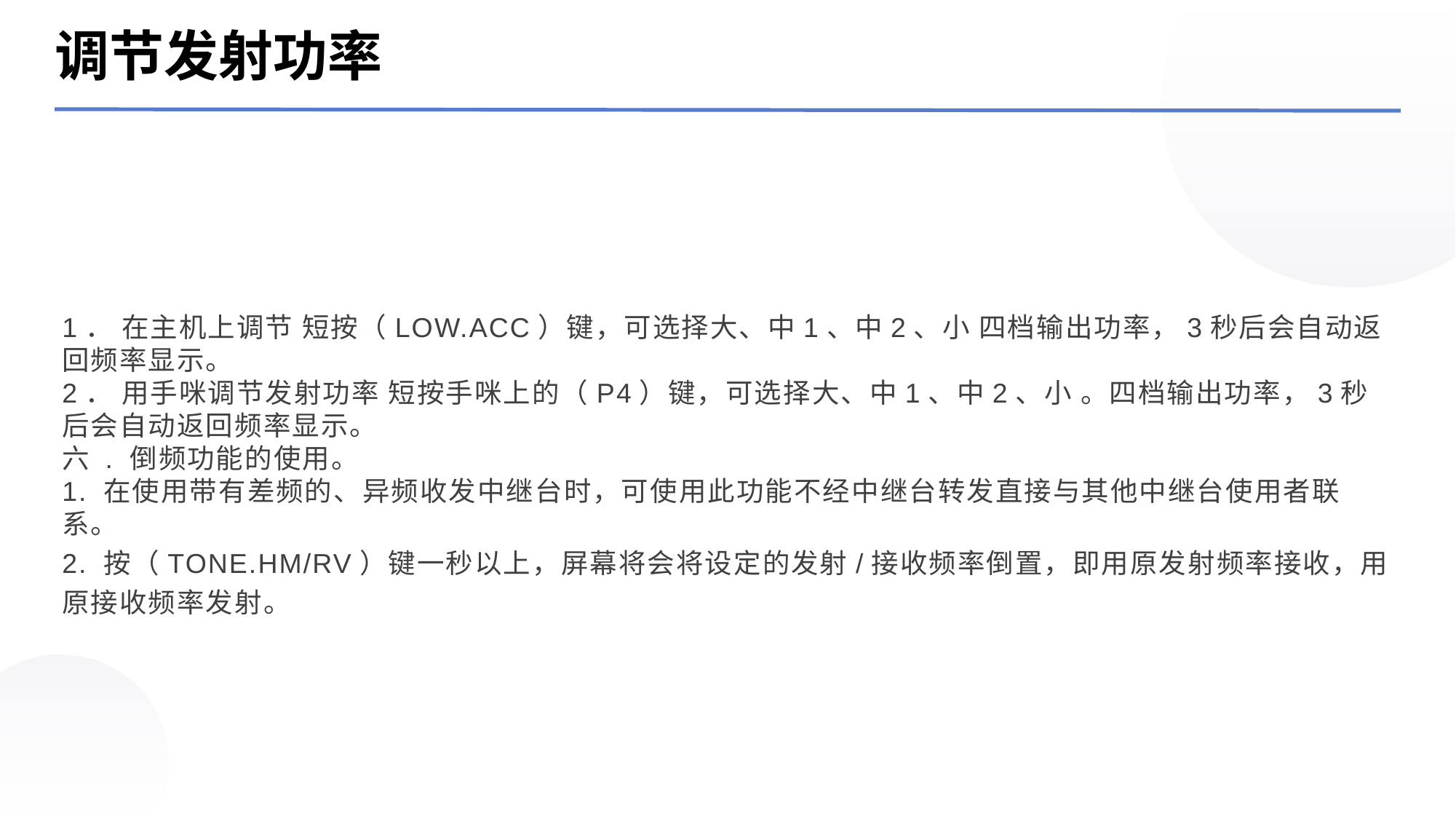

调节发射功率
1． 在主机上调节 短按（LOW.ACC）键，可选择大、中1、中2、小 四档输出功率，3秒后会自动返回频率显示。
2． 用手咪调节发射功率 短按手咪上的（P4）键，可选择大、中1、中2、小 。四档输出功率，3秒后会自动返回频率显示。
六 . 倒频功能的使用。
1. 在使用带有差频的、异频收发中继台时，可使用此功能不经中继台转发直接与其他中继台使用者联系。
2. 按（TONE.HM/RV）键一秒以上，屏幕将会将设定的发射/接收频率倒置，即用原发射频率接收，用原接收频率发射。